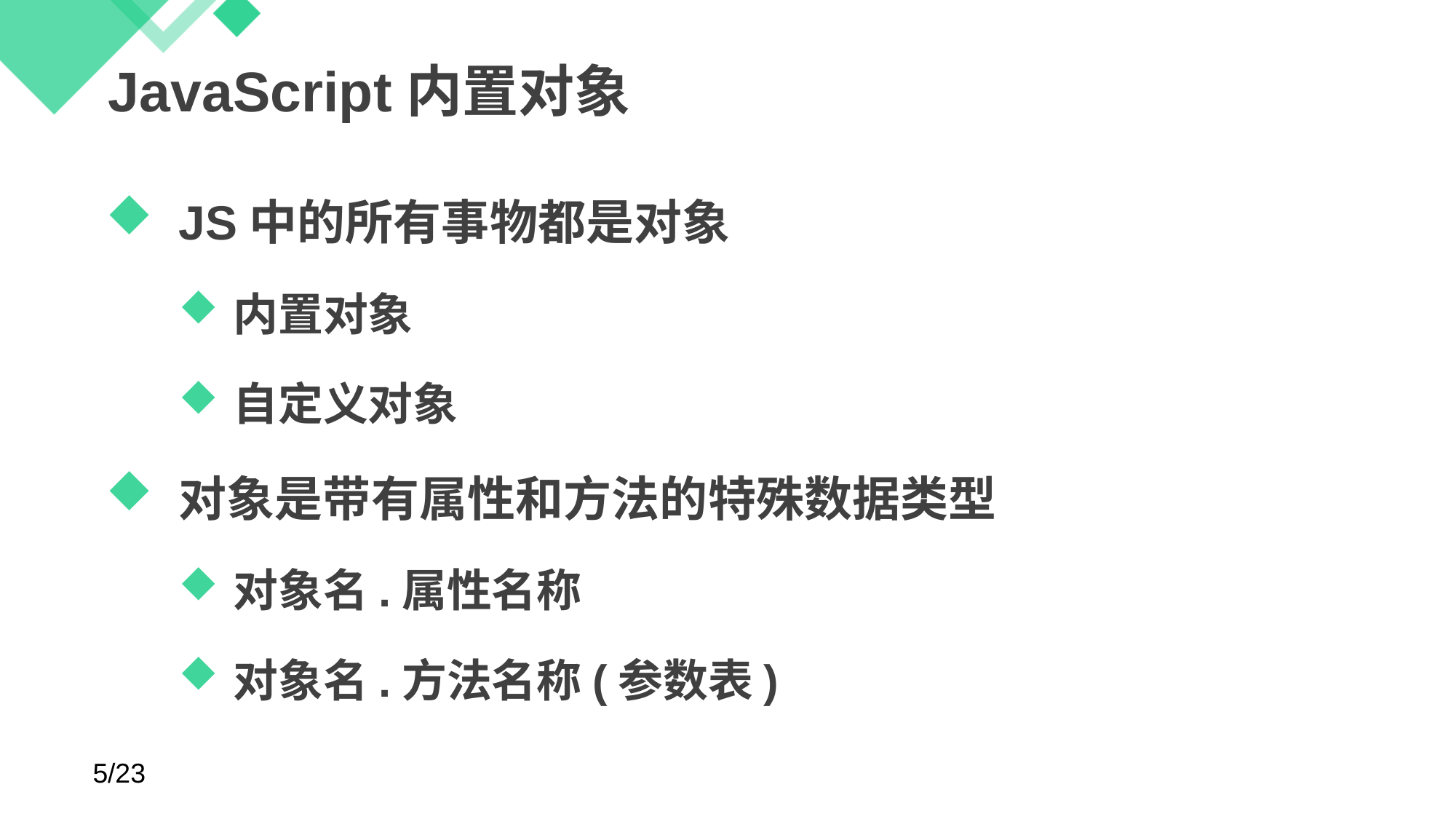

# JavaScript内置对象
JS中的所有事物都是对象
内置对象
自定义对象
对象是带有属性和方法的特殊数据类型
对象名.属性名称
对象名.方法名称(参数表)